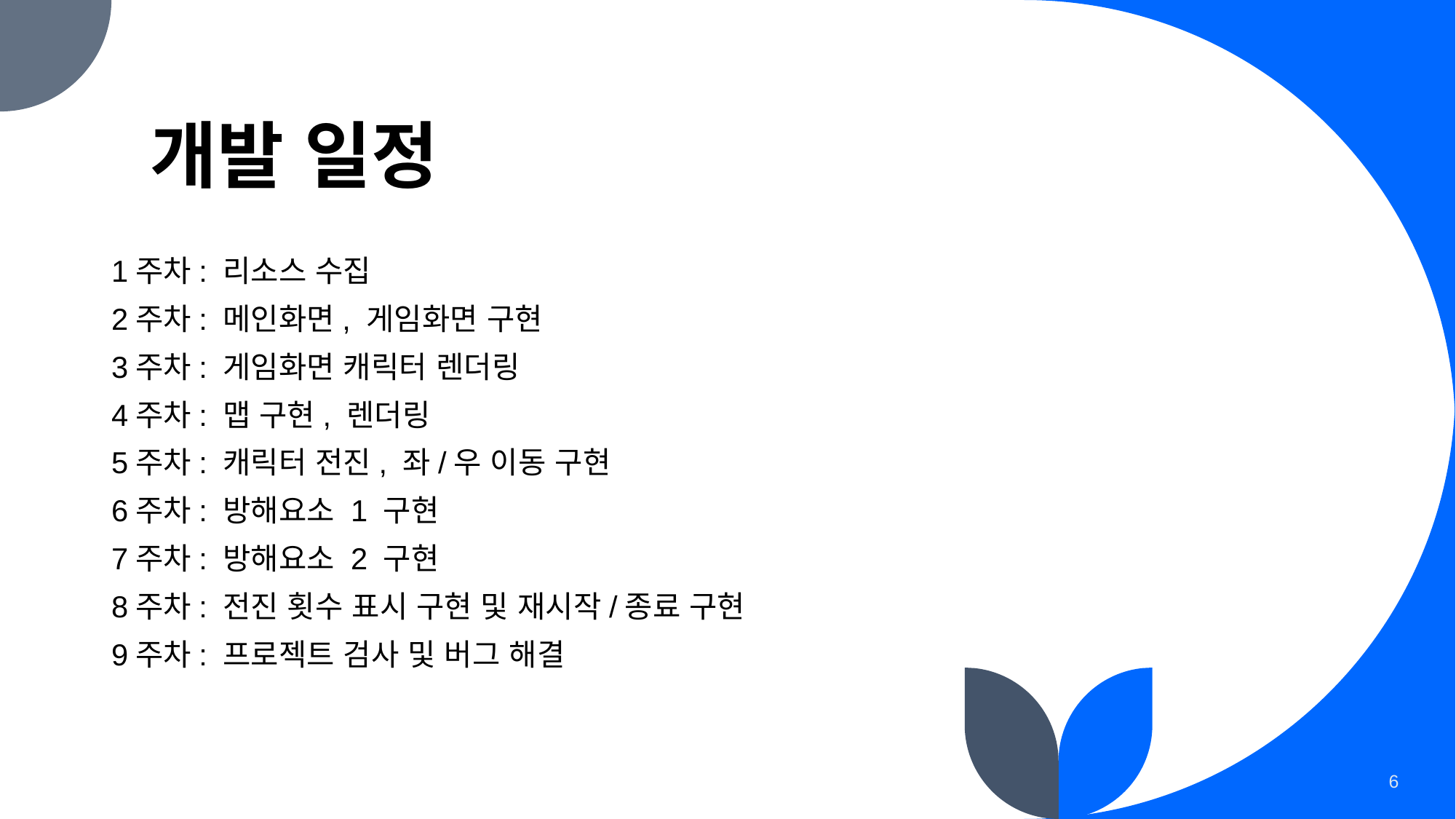

# 개발 일정
1주차: 리소스 수집
2주차: 메인화면, 게임화면 구현
3주차: 게임화면 캐릭터 렌더링
4주차: 맵 구현, 렌더링
5주차: 캐릭터 전진, 좌/우 이동 구현
6주차: 방해요소 1 구현
7주차: 방해요소 2 구현
8주차: 전진 횟수 표시 구현 및 재시작/종료 구현
9주차: 프로젝트 검사 및 버그 해결
6